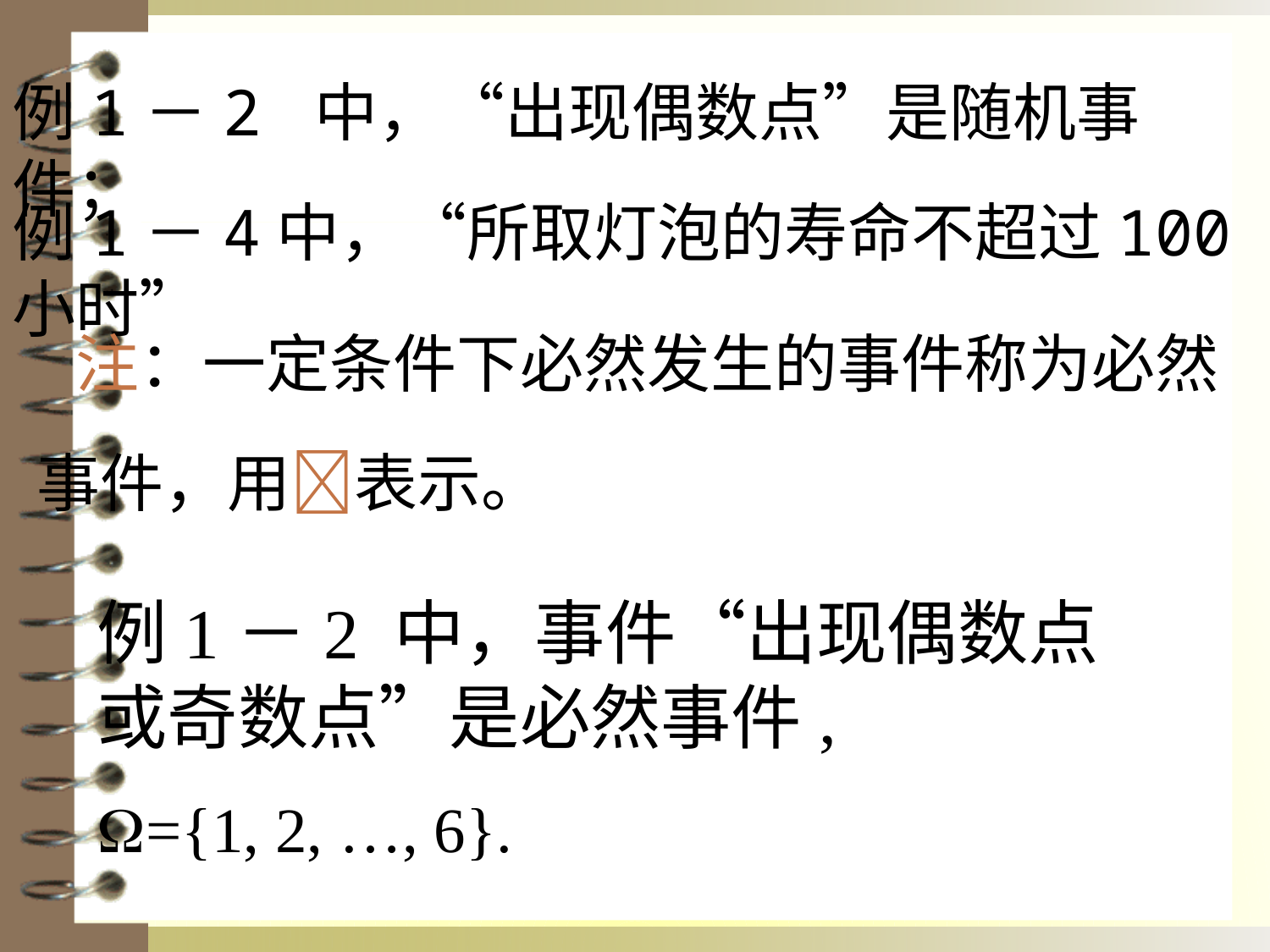

例1－2 中，“出现偶数点”是随机事件；
例1－4中，“所取灯泡的寿命不超过100小时”
注：一定条件下必然发生的事件称为必然
事件，用Ω表示。
例1－2 中，事件“出现偶数点或奇数点”是必然事件,
Ω={1, 2, …, 6}.